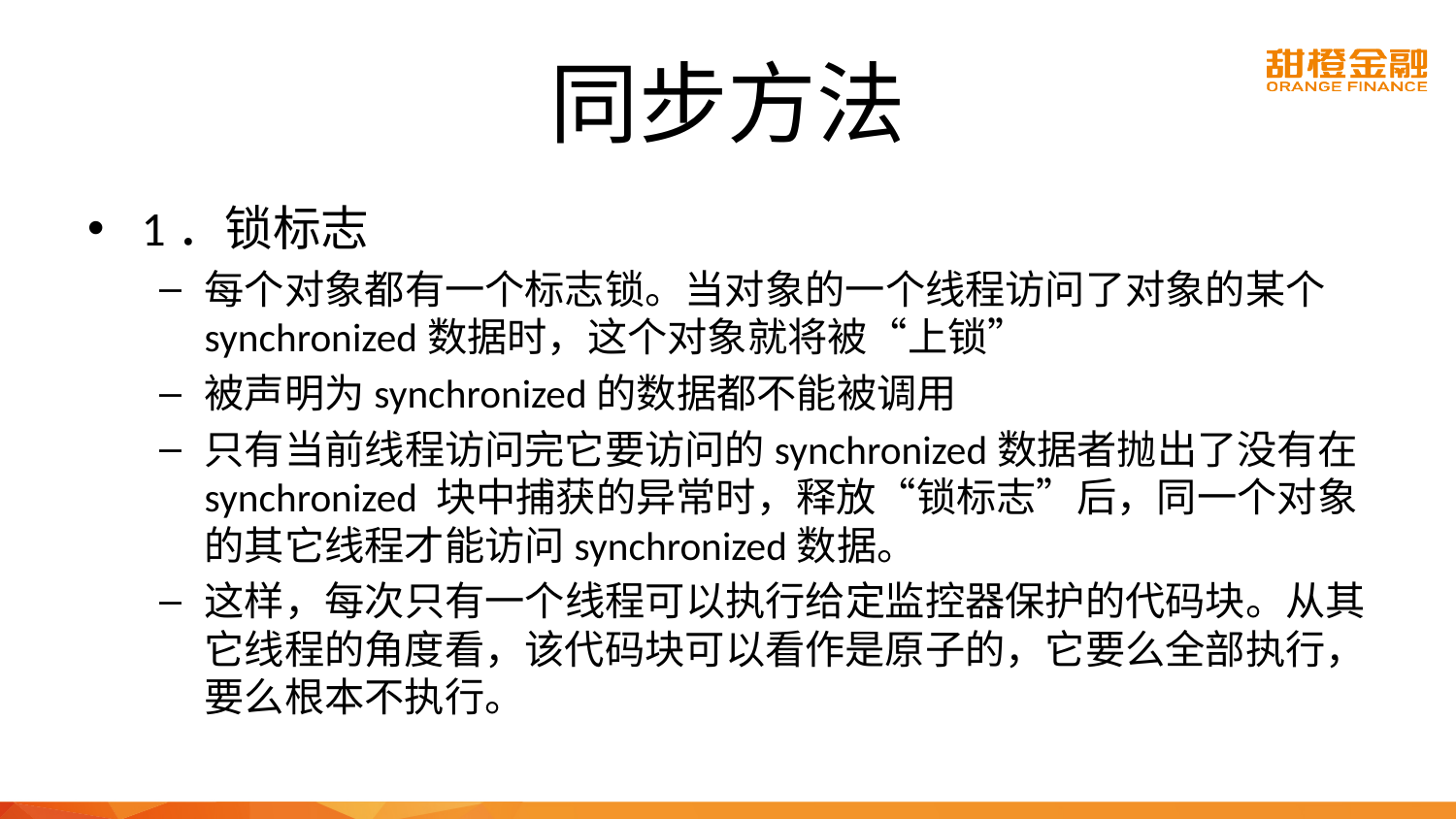

# 同步方法
1．锁标志
每个对象都有一个标志锁。当对象的一个线程访问了对象的某个synchronized数据时，这个对象就将被“上锁”
被声明为synchronized的数据都不能被调用
只有当前线程访问完它要访问的synchronized数据者抛出了没有在 synchronized 块中捕获的异常时，释放“锁标志”后，同一个对象的其它线程才能访问synchronized数据。
这样，每次只有一个线程可以执行给定监控器保护的代码块。从其它线程的角度看，该代码块可以看作是原子的，它要么全部执行，要么根本不执行。